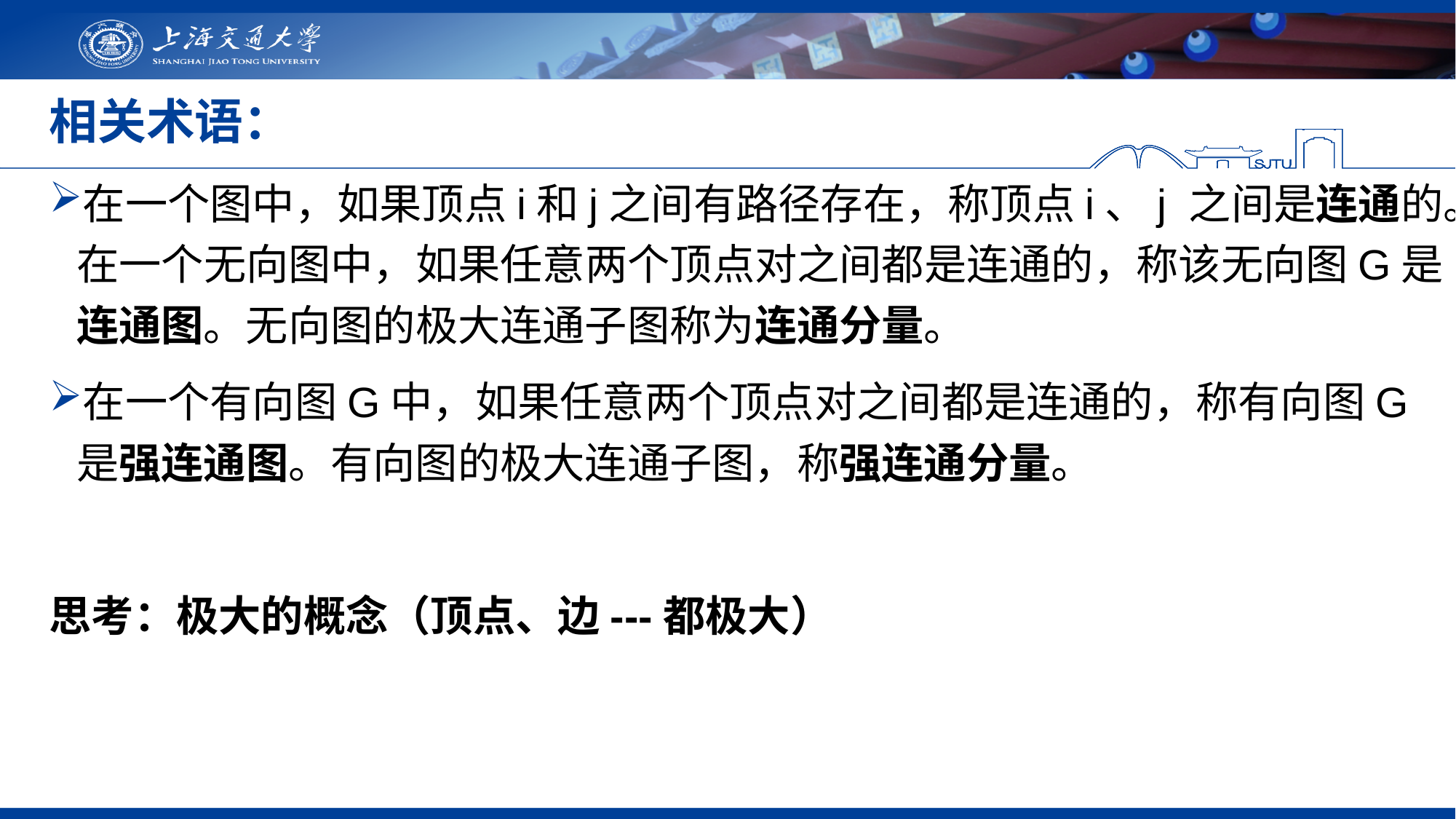

# 相关术语：
在一个图中，如果顶点i和j之间有路径存在，称顶点i、j 之间是连通的。在一个无向图中，如果任意两个顶点对之间都是连通的，称该无向图G是连通图。无向图的极大连通子图称为连通分量。
在一个有向图G中，如果任意两个顶点对之间都是连通的，称有向图G是强连通图。有向图的极大连通子图，称强连通分量。

思考：极大的概念（顶点、边---都极大）